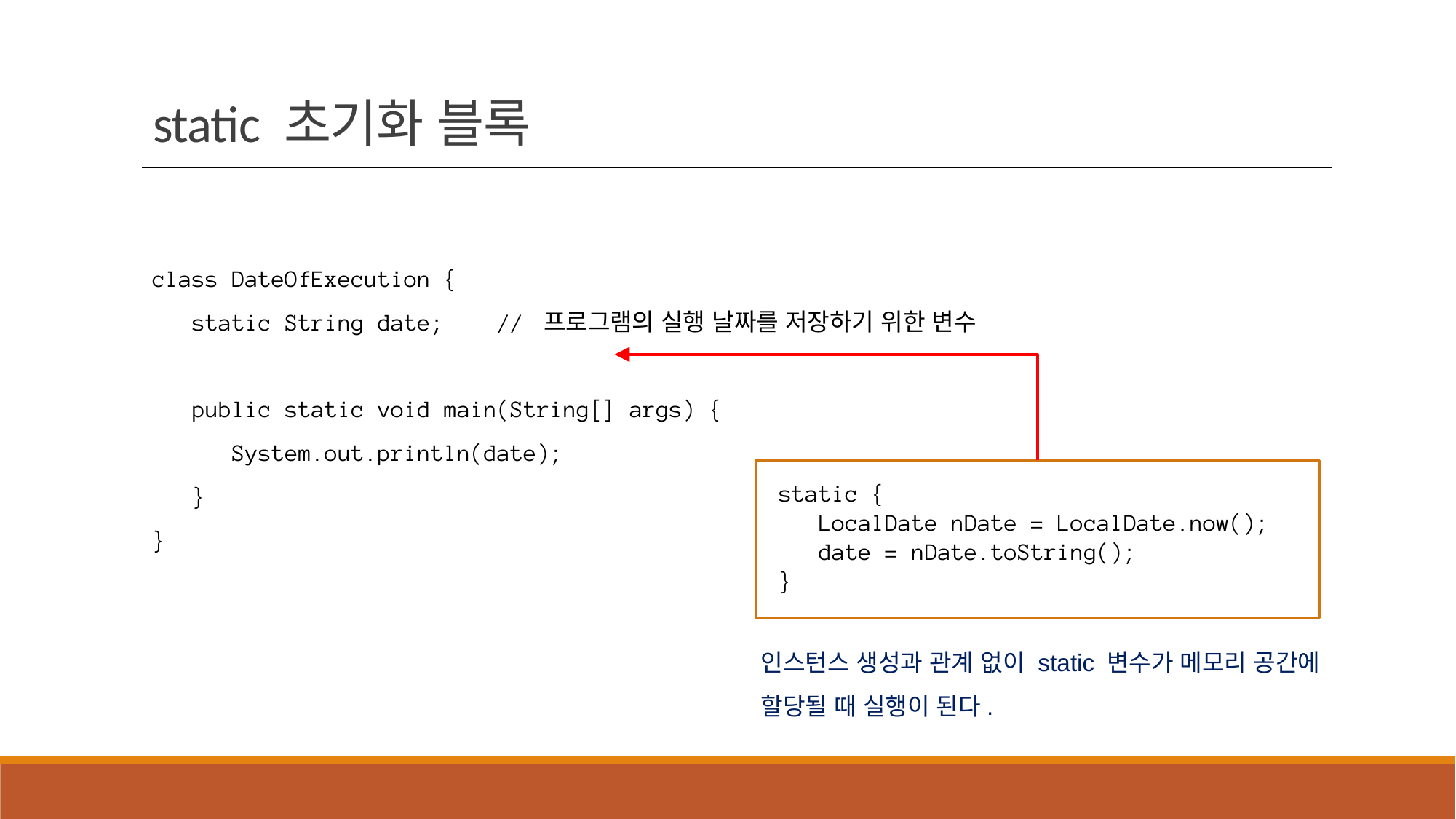

static 초기화 블록
class DateOfExecution {
   static String date;    // 프로그램의 실행 날짜를 저장하기 위한 변수

   public static void main(String[] args) {
      System.out.println(date);
   }
}

static {
   LocalDate nDate = LocalDate.now();
   date = nDate.toString();
}
인스턴스 생성과 관계 없이 static 변수가 메모리 공간에 할당될 때 실행이 된다.